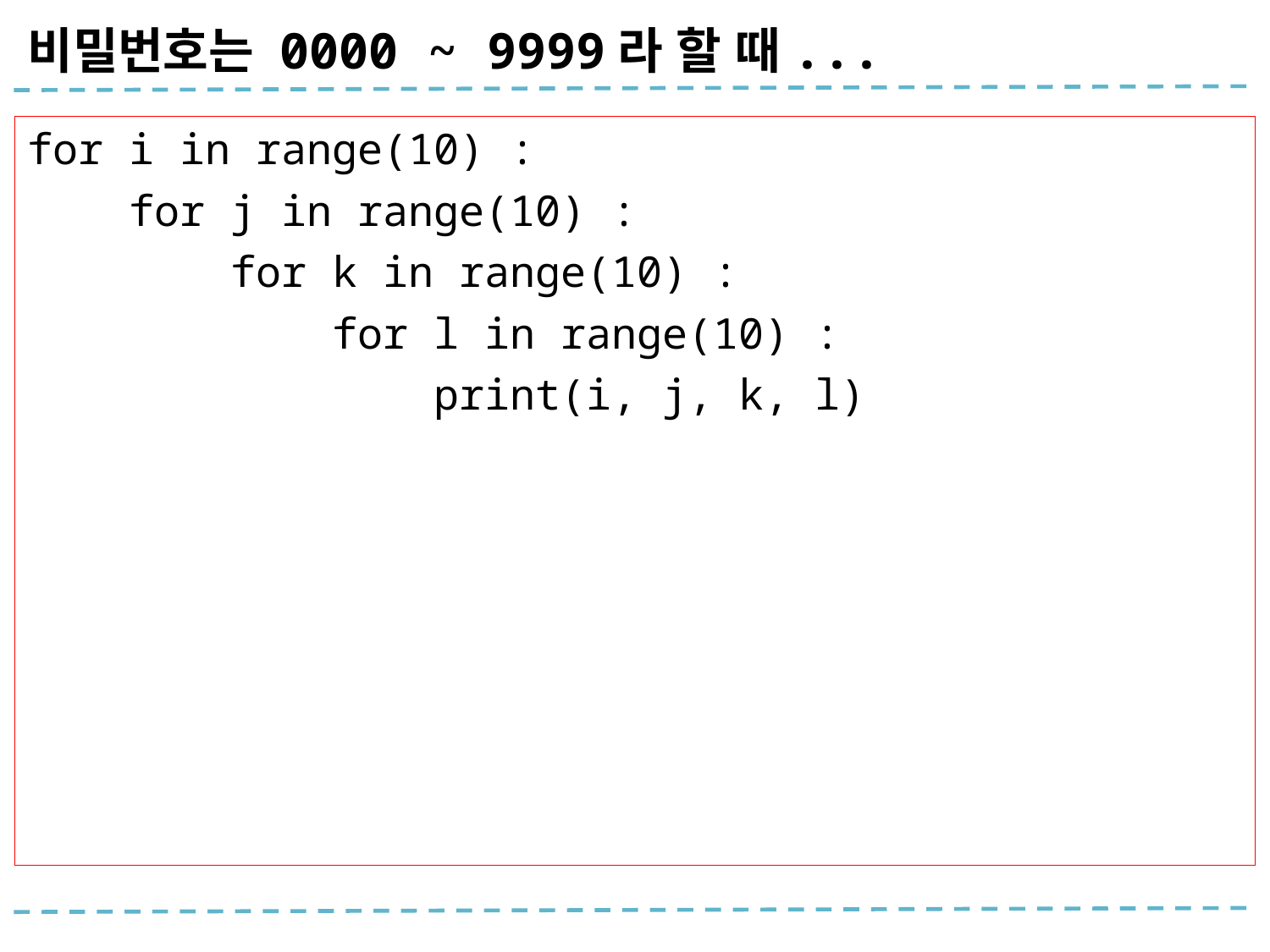

# 비밀번호는 0000 ~ 9999라 할 때...
for i in range(10) :
    for j in range(10) :
        for k in range(10) :
            for l in range(10) :
                print(i, j, k, l)